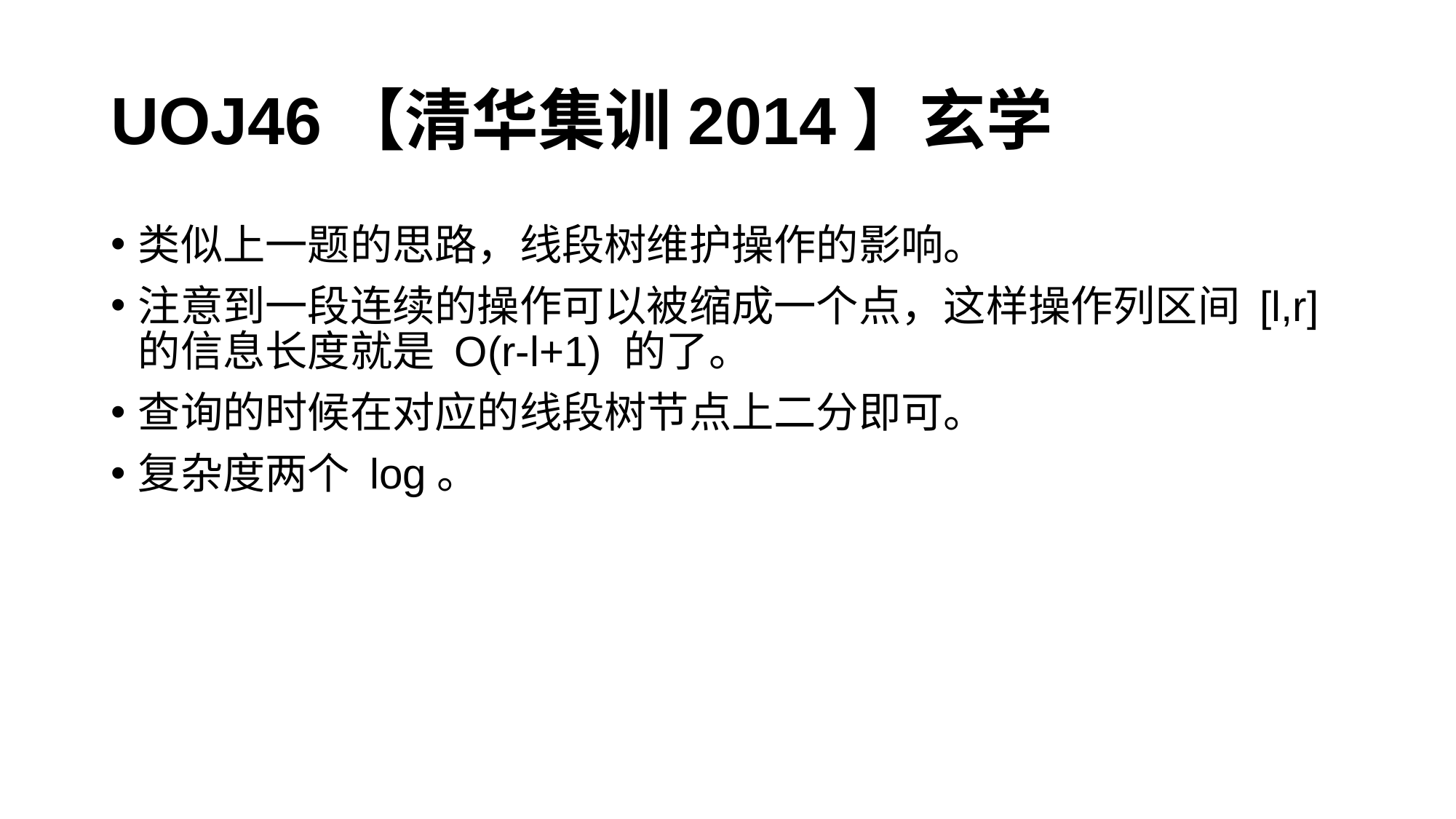

# UOJ46【清华集训2014】玄学
类似上一题的思路，线段树维护操作的影响。
注意到一段连续的操作可以被缩成一个点，这样操作列区间 [l,r] 的信息长度就是 O(r-l+1) 的了。
查询的时候在对应的线段树节点上二分即可。
复杂度两个 log。